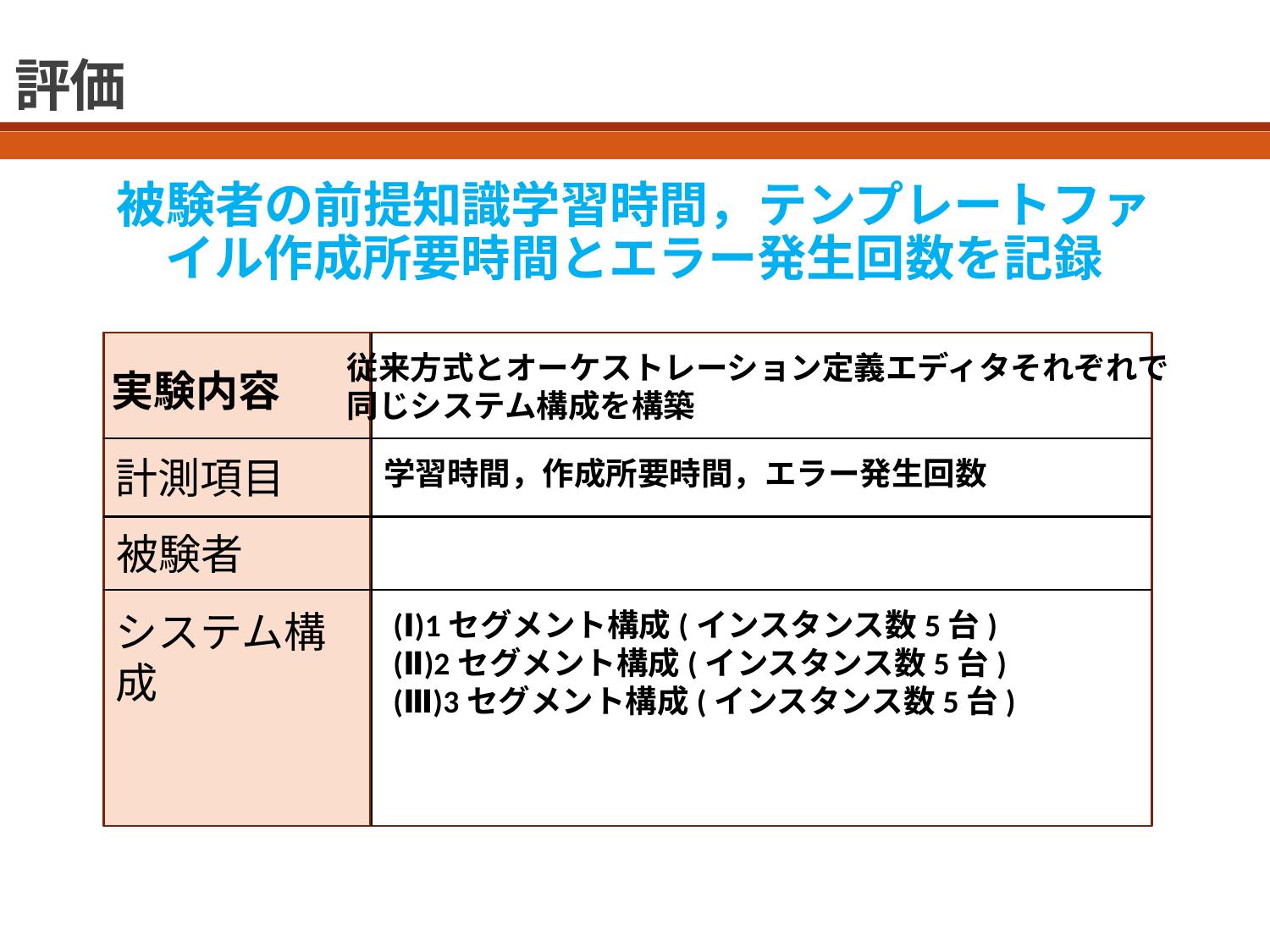

# 評価
被験者の前提知識学習時間，テンプレートファイル作成所要時間とエラー発生回数を記録

従来方式とオーケストレーション定義エディタそれぞれで
同じシステム構成を構築
実験内容
計測項目
学習時間，作成所要時間，エラー発生回数
被験者
(Ⅰ)1セグメント構成(インスタンス数5台)
(Ⅱ)2セグメント構成(インスタンス数5台)
(Ⅲ)3セグメント構成(インスタンス数5台)
システム構成